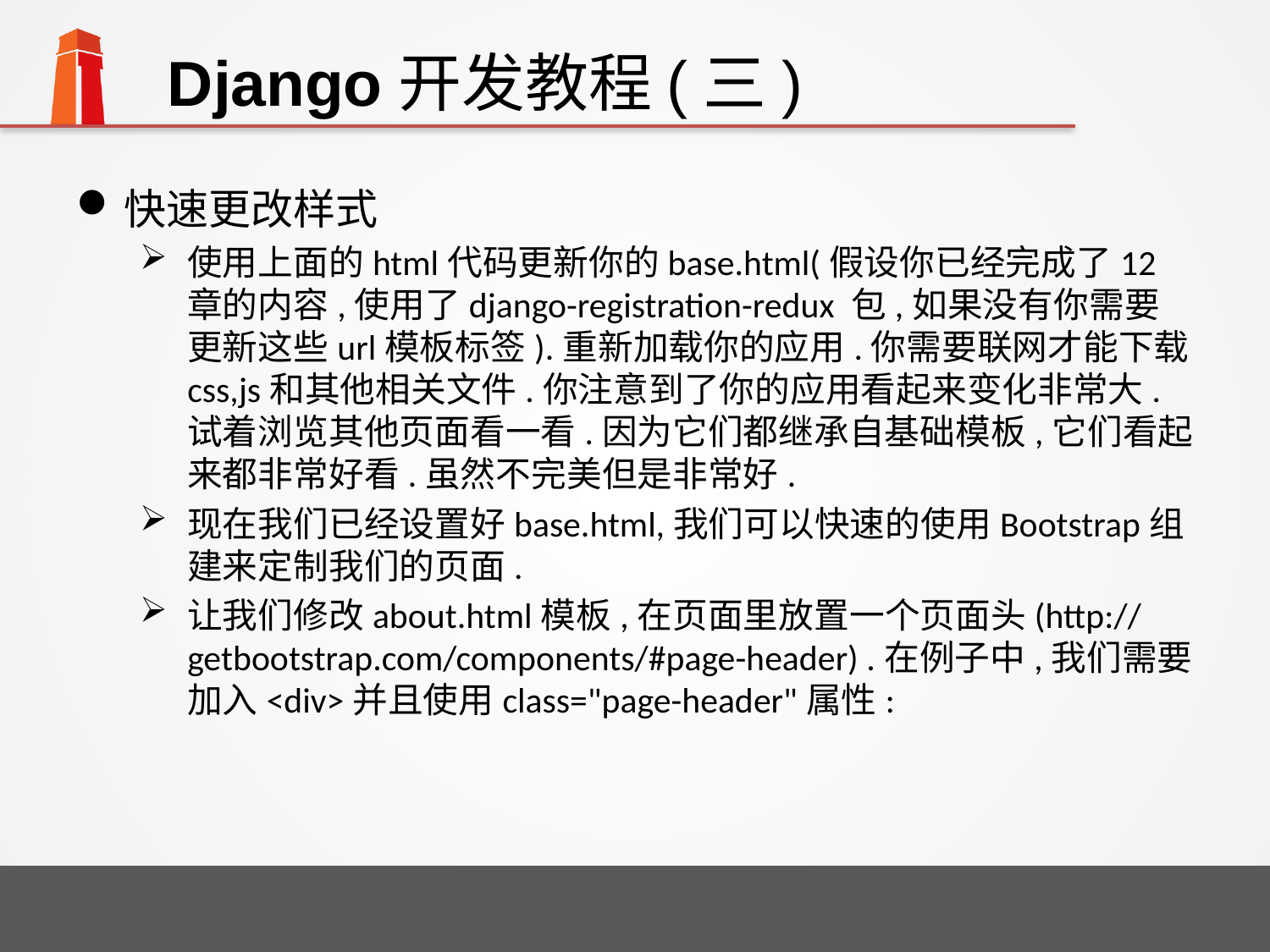

# Django开发教程(三)
快速更改样式
使用上面的html代码更新你的base.html(假设你已经完成了12章的内容,使用了django-registration-redux 包,如果没有你需要更新这些url模板标签).重新加载你的应用.你需要联网才能下载css,js和其他相关文件.你注意到了你的应用看起来变化非常大.试着浏览其他页面看一看.因为它们都继承自基础模板,它们看起来都非常好看.虽然不完美但是非常好.
现在我们已经设置好base.html,我们可以快速的使用Bootstrap组建来定制我们的页面.
让我们修改about.html模板,在页面里放置一个页面头(http://getbootstrap.com/components/#page-header) .在例子中,我们需要加入<div>并且使用class="page-header"属性: